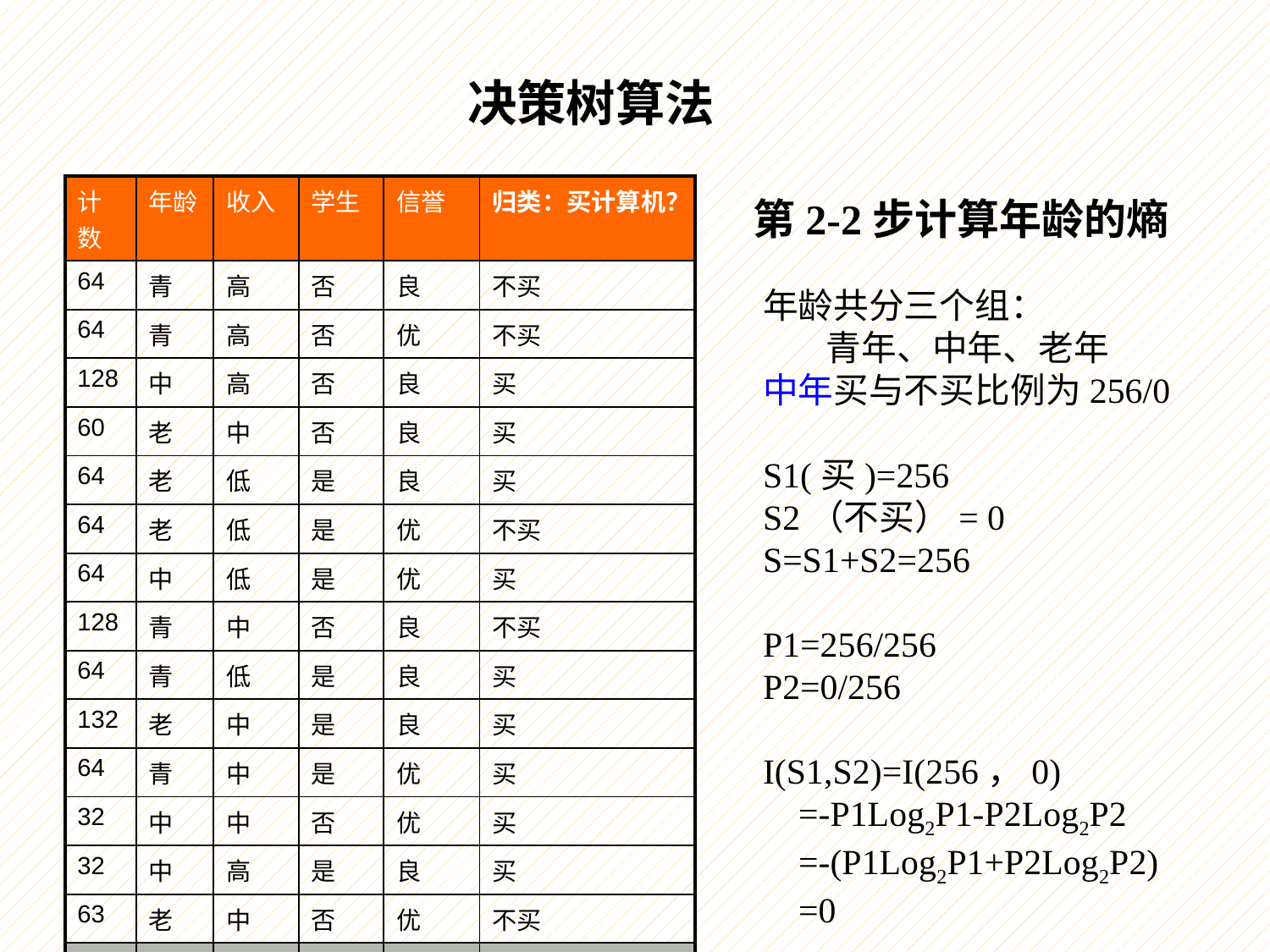

决策树算法
| 计数 | 年龄 | 收入 | 学生 | 信誉 | 归类：买计算机？ |
| --- | --- | --- | --- | --- | --- |
| 64 | 青 | 高 | 否 | 良 | 不买 |
| 64 | 青 | 高 | 否 | 优 | 不买 |
| 128 | 中 | 高 | 否 | 良 | 买 |
| 60 | 老 | 中 | 否 | 良 | 买 |
| 64 | 老 | 低 | 是 | 良 | 买 |
| 64 | 老 | 低 | 是 | 优 | 不买 |
| 64 | 中 | 低 | 是 | 优 | 买 |
| 128 | 青 | 中 | 否 | 良 | 不买 |
| 64 | 青 | 低 | 是 | 良 | 买 |
| 132 | 老 | 中 | 是 | 良 | 买 |
| 64 | 青 | 中 | 是 | 优 | 买 |
| 32 | 中 | 中 | 否 | 优 | 买 |
| 32 | 中 | 高 | 是 | 良 | 买 |
| 63 | 老 | 中 | 否 | 优 | 不买 |
| 1 | 老 | 中 | 否 | 优 | 买 |
第2-2步计算年龄的熵
年龄共分三个组：
       青年、中年、老年
中年买与不买比例为256/0

S1(买)=256
S2（不买）= 0
S=S1+S2=256

P1=256/256
P2=0/256

I(S1,S2)=I(256，0)
    =-P1Log2P1-P2Log2P2
    =-(P1Log2P1+P2Log2P2)
    =0